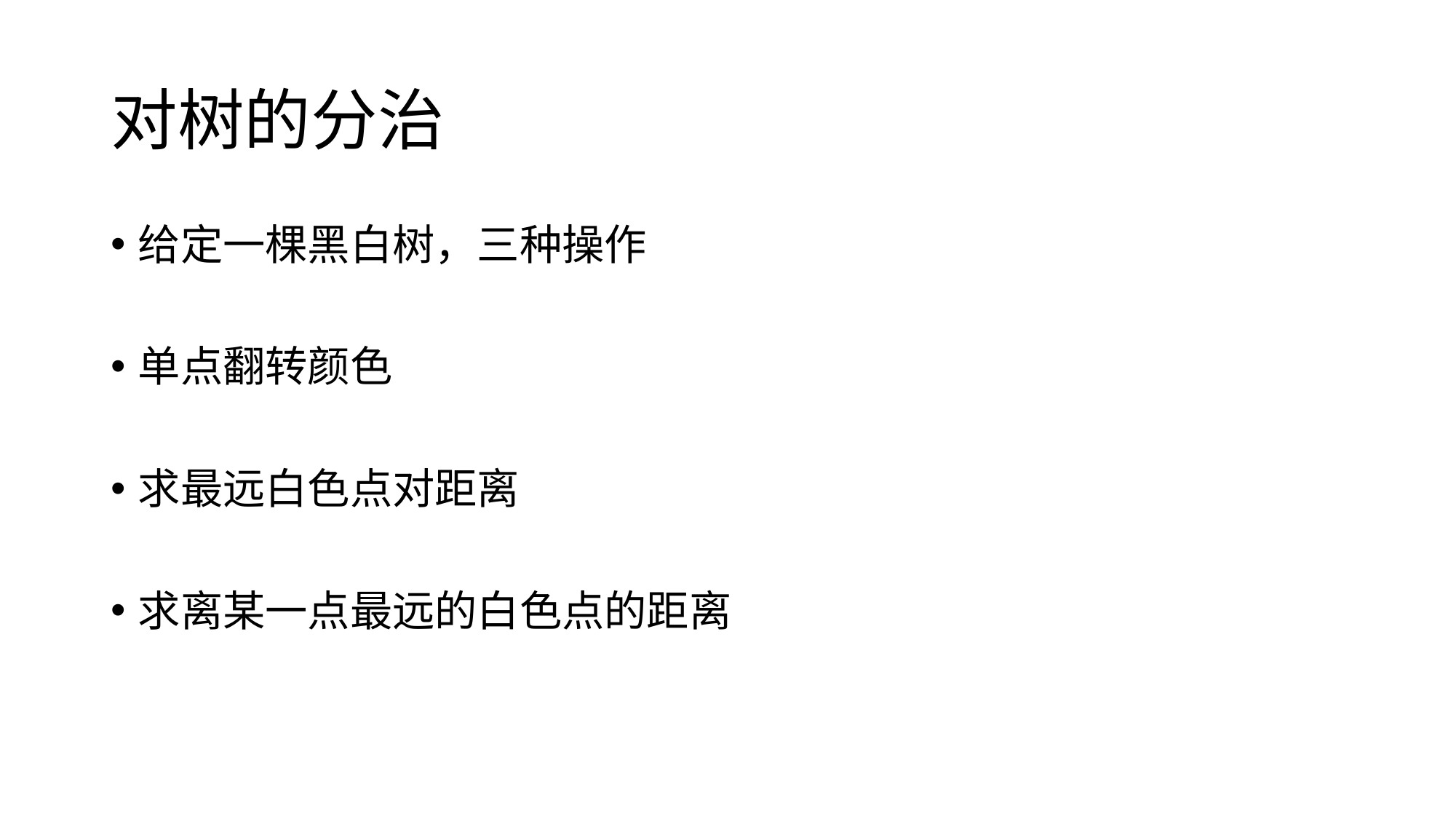

# 对树的分治
给定一棵黑白树，三种操作

单点翻转颜色

求最远白色点对距离

求离某一点最远的白色点的距离